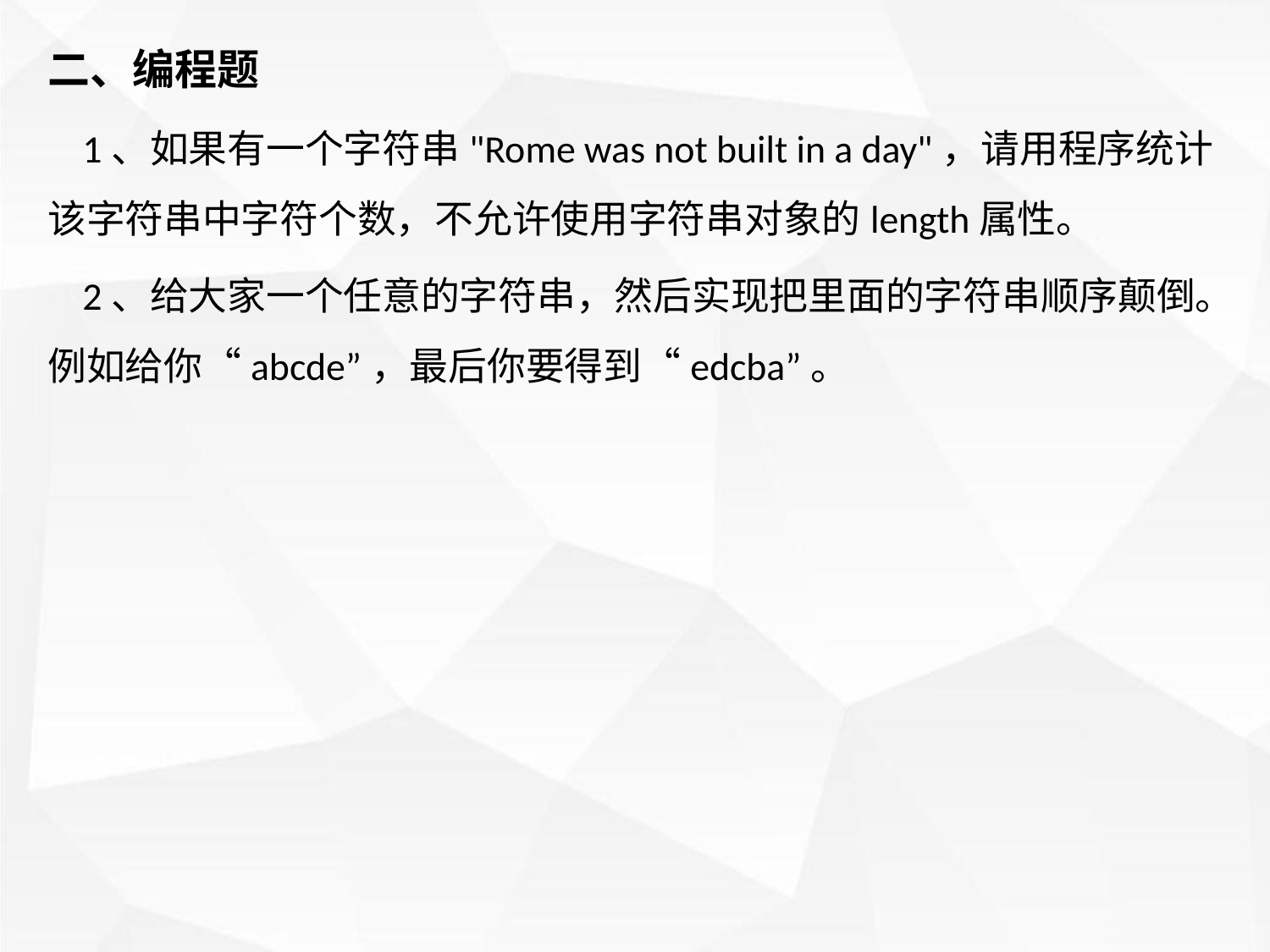

二、编程题
    1、如果有一个字符串"Rome was not built in a day"，请用程序统计该字符串中字符个数，不允许使用字符串对象的length属性。
    2、给大家一个任意的字符串，然后实现把里面的字符串顺序颠倒。例如给你“abcde”，最后你要得到“edcba”。